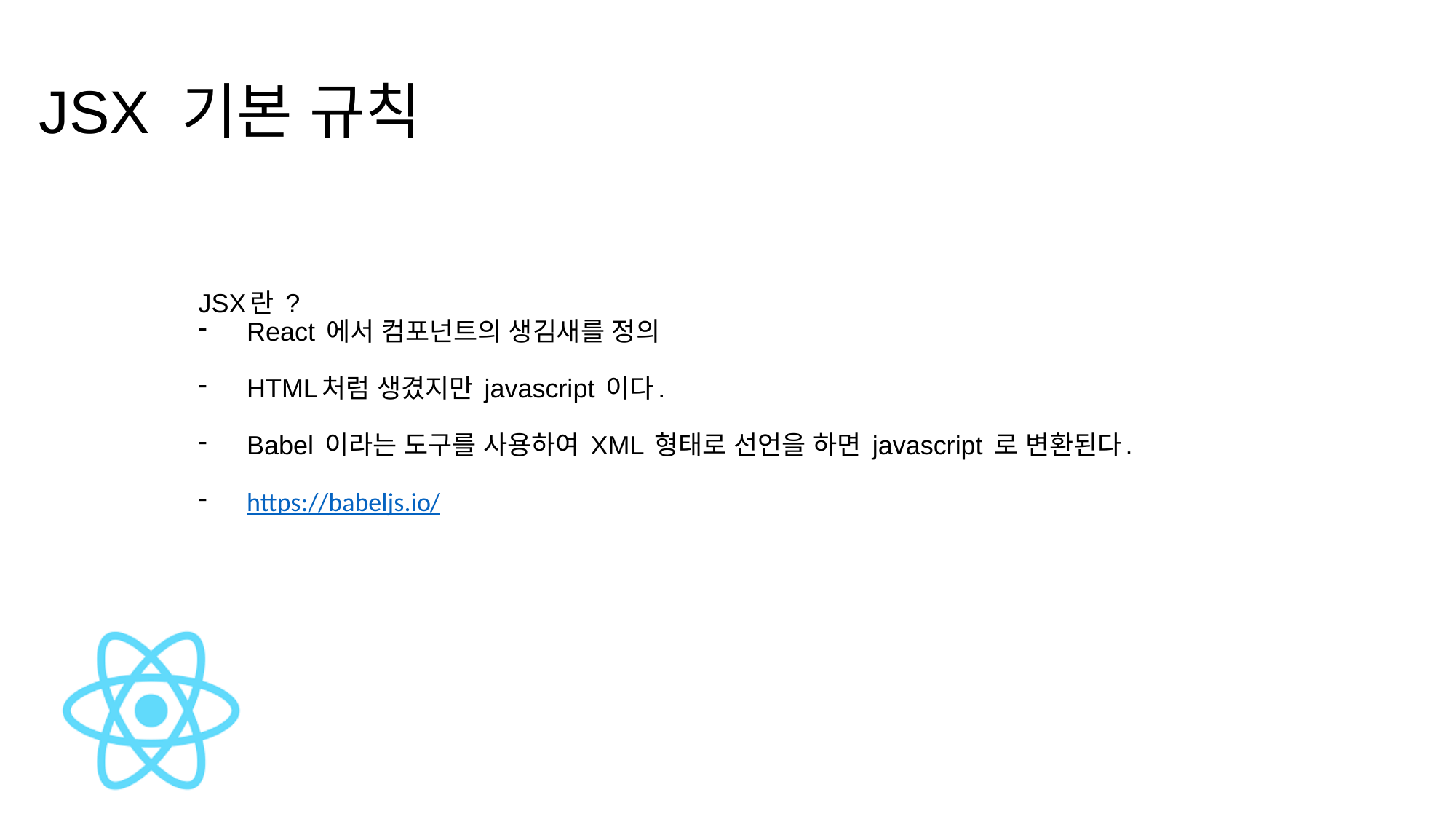

JSX 기본 규칙

JSX란 ?
React 에서 컴포넌트의 생김새를 정의

HTML처럼 생겼지만 javascript 이다.

Babel 이라는 도구를 사용하여 XML 형태로 선언을 하면 javascript 로 변환된다.

https://babeljs.io/